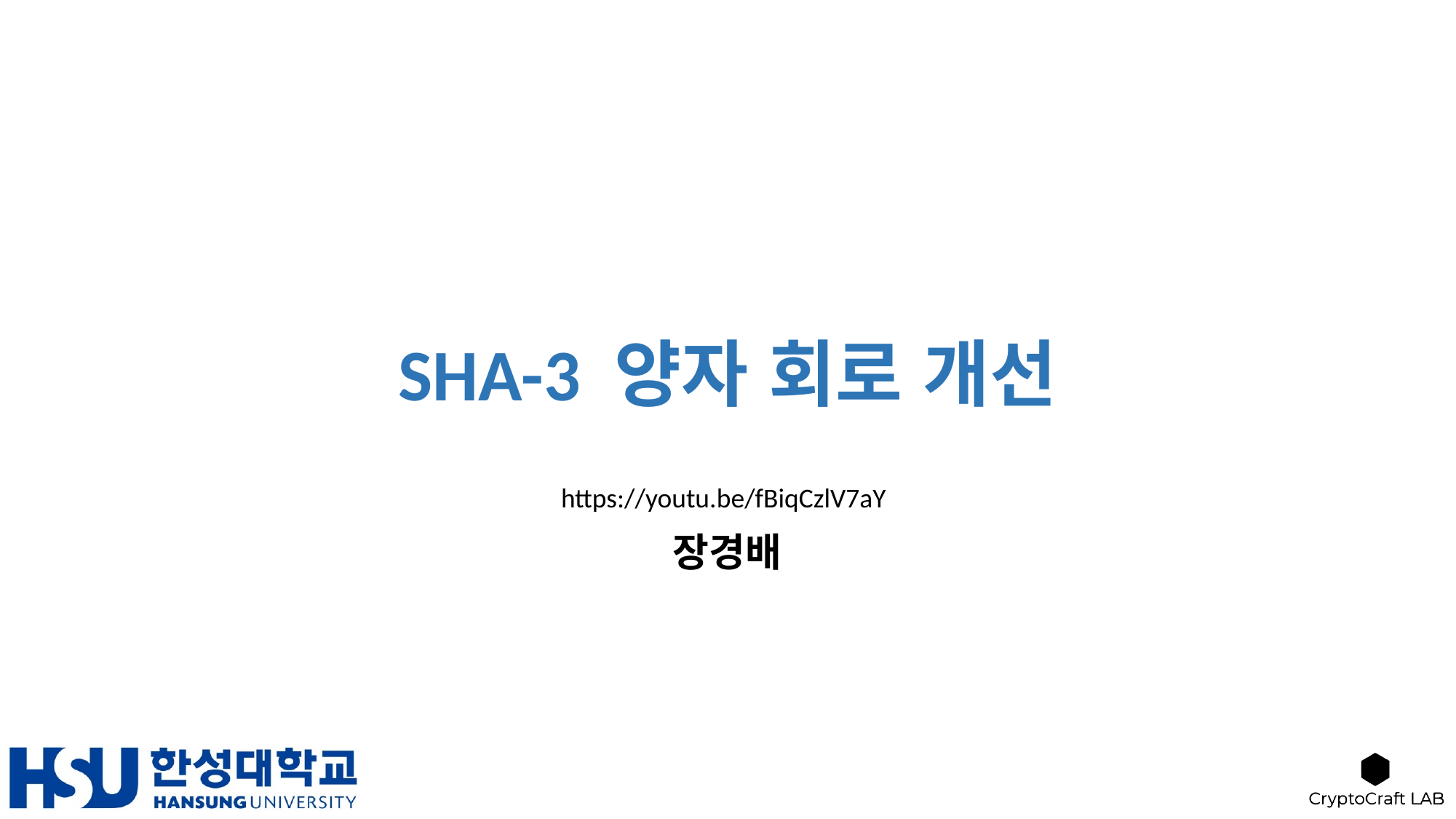

# SHA-3 양자 회로 개선
https://youtu.be/fBiqCzlV7aY
장경배